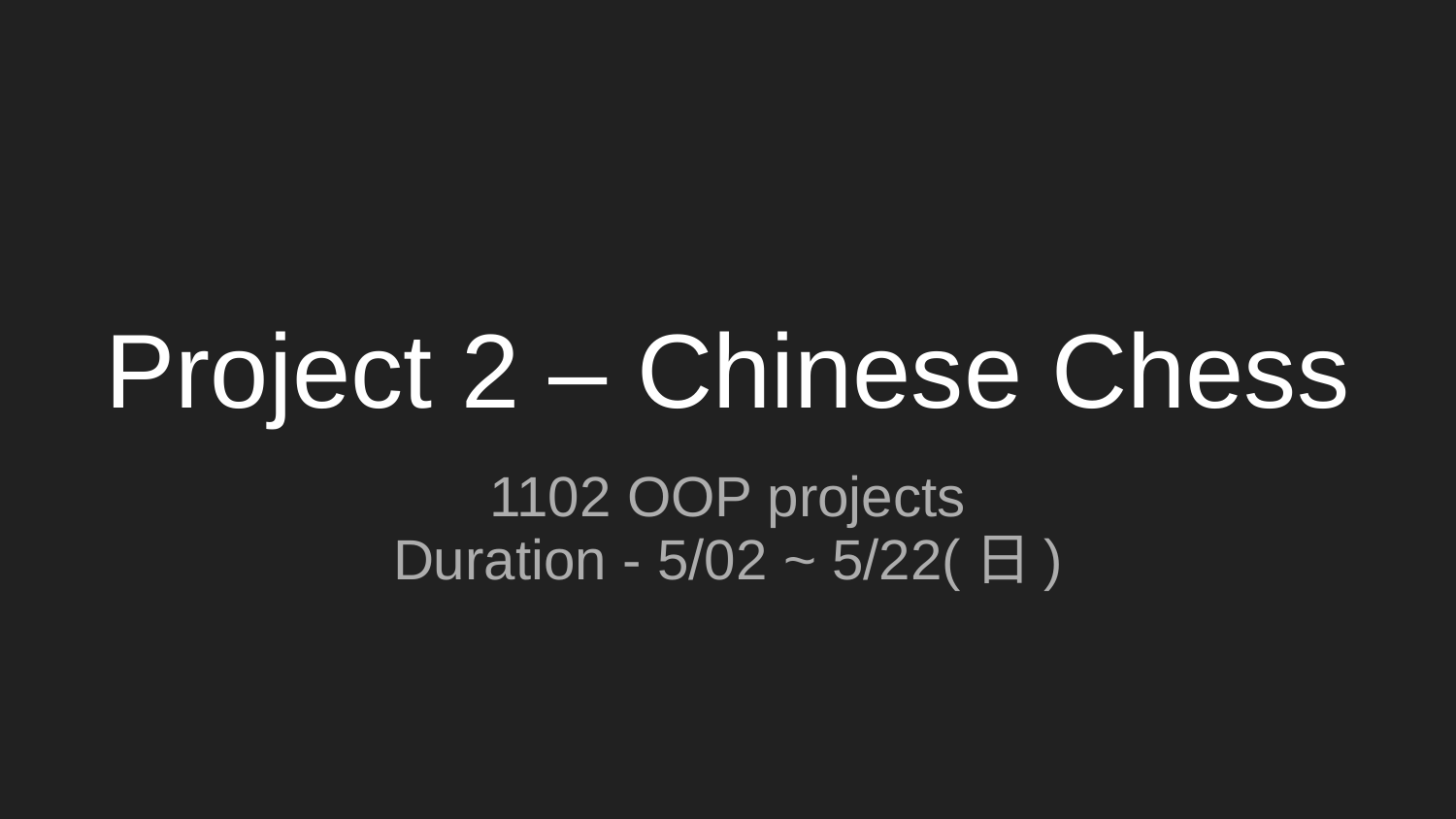

# Project 2 – Chinese Chess
1102 OOP projects
Duration - 5/02 ~ 5/22(日)